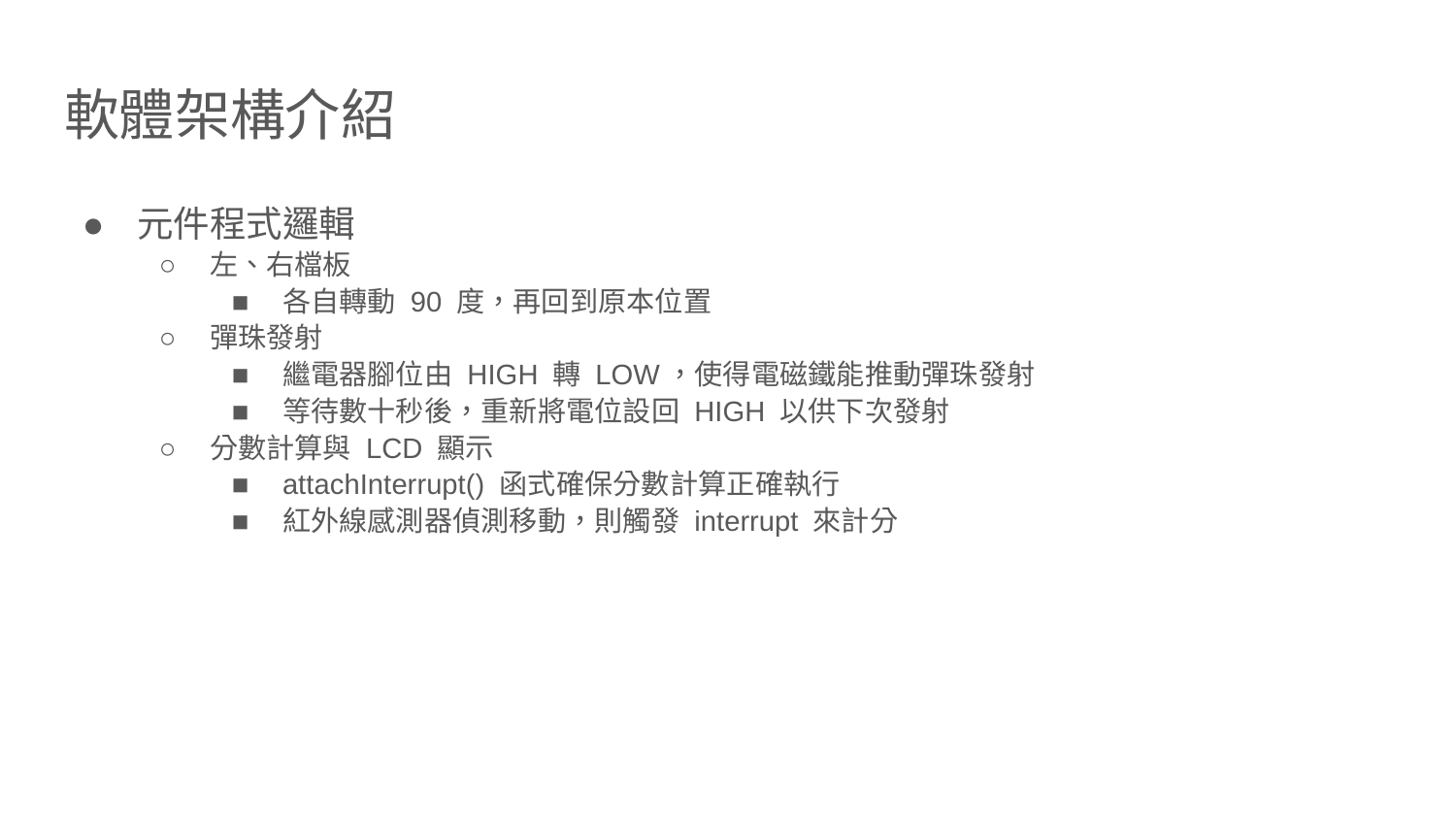

# 軟體架構介紹

元件程式邏輯
左、右檔板
各自轉動 90 度，再回到原本位置
彈珠發射
繼電器腳位由 HIGH 轉 LOW，使得電磁鐵能推動彈珠發射
等待數十秒後，重新將電位設回 HIGH 以供下次發射
分數計算與 LCD 顯示
attachInterrupt() 函式確保分數計算正確執行
紅外線感測器偵測移動，則觸發 interrupt 來計分